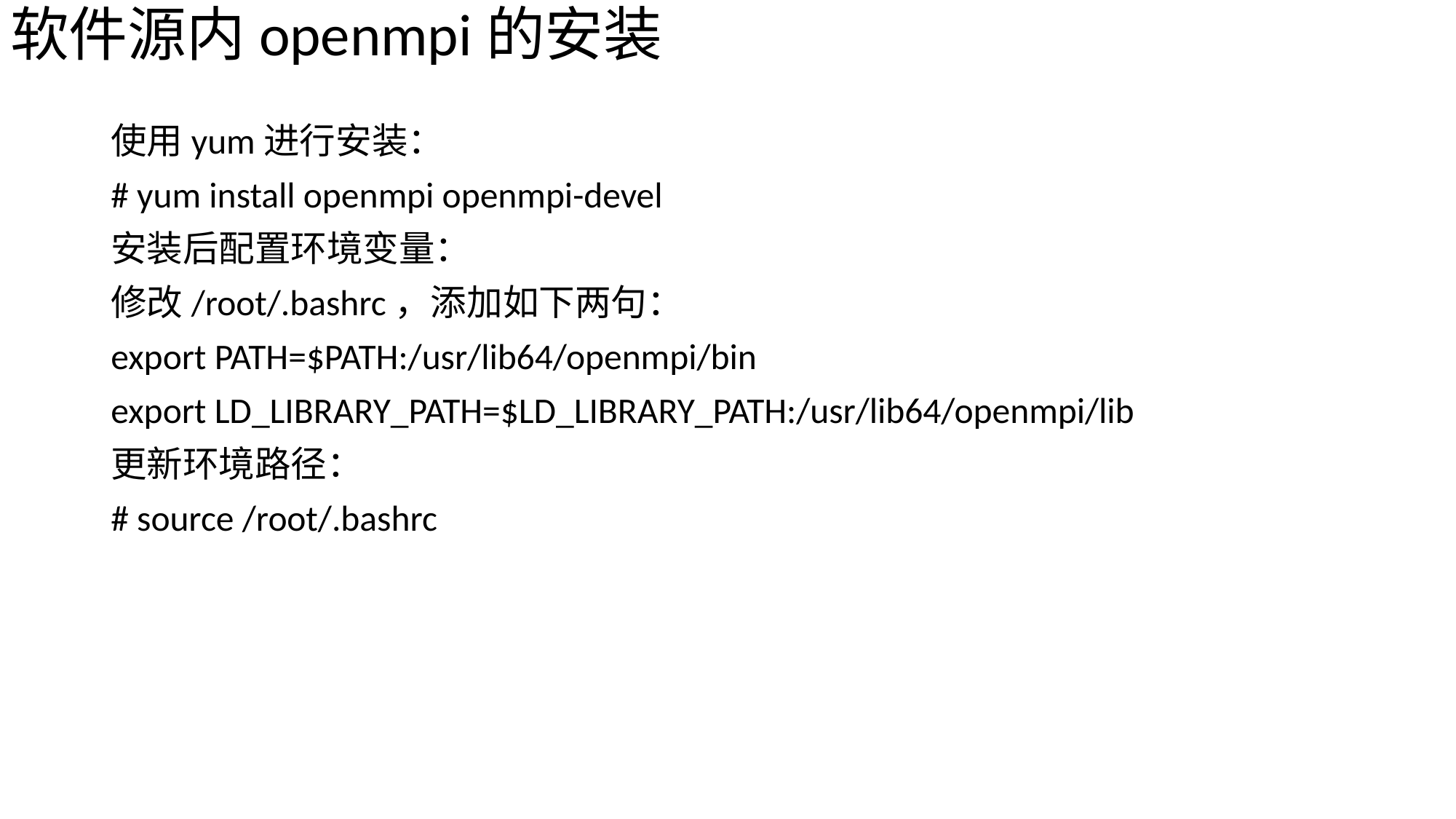

软件源内openmpi的安装
使用yum进行安装：
# yum install openmpi openmpi-devel
安装后配置环境变量：
修改/root/.bashrc，添加如下两句：
export PATH=$PATH:/usr/lib64/openmpi/bin
export LD_LIBRARY_PATH=$LD_LIBRARY_PATH:/usr/lib64/openmpi/lib
更新环境路径：
# source /root/.bashrc